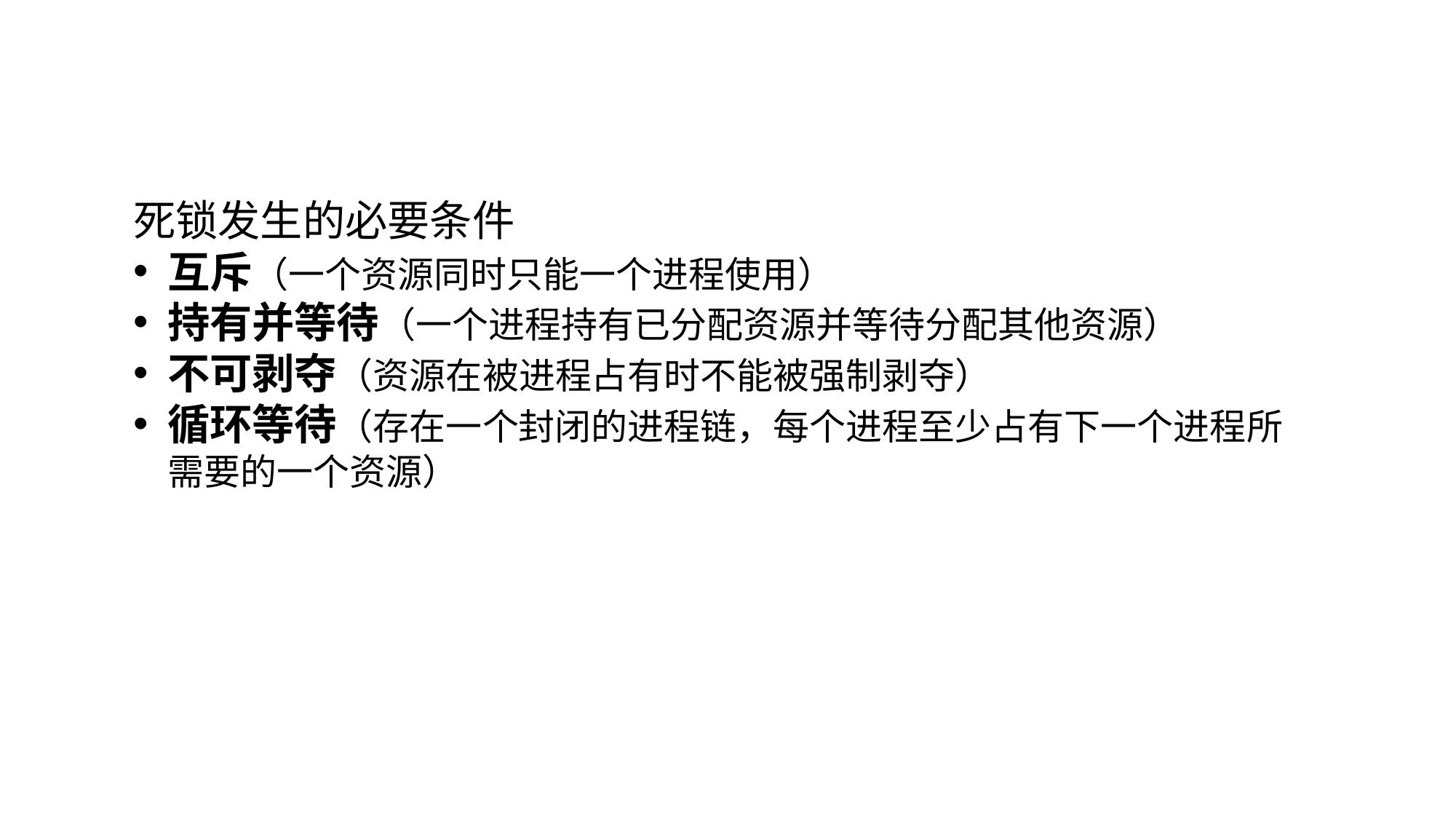

死锁发生的必要条件
互斥（一个资源同时只能一个进程使用）
持有并等待（一个进程持有已分配资源并等待分配其他资源）
不可剥夺（资源在被进程占有时不能被强制剥夺）
循环等待（存在一个封闭的进程链，每个进程至少占有下一个进程所需要的一个资源）